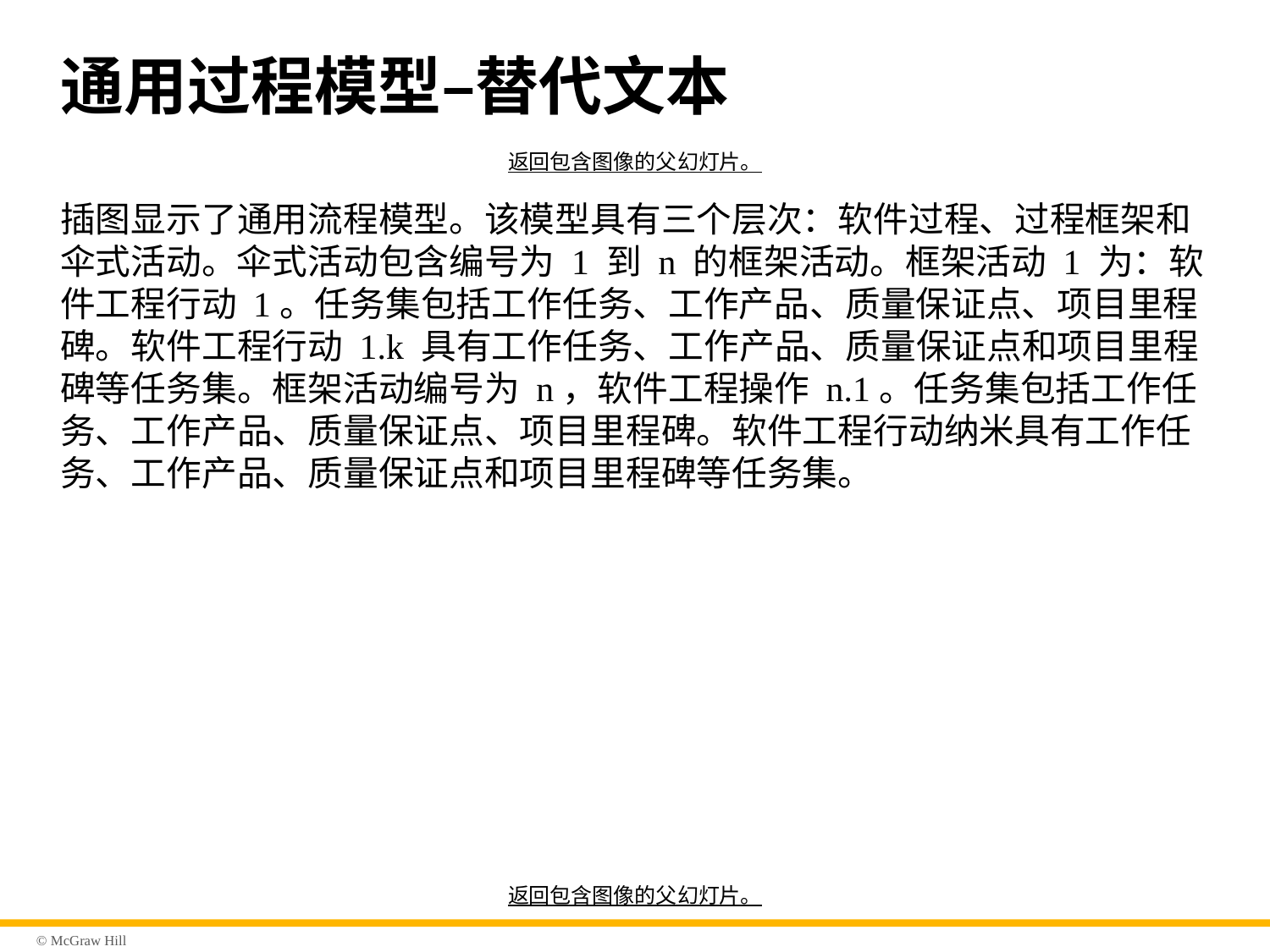

# 通用过程模型–替代文本
返回包含图像的父幻灯片。
插图显示了通用流程模型。该模型具有三个层次：软件过程、过程框架和伞式活动。伞式活动包含编号为 1 到 n 的框架活动。框架活动 1 为：软件工程行动 1。任务集包括工作任务、工作产品、质量保证点、项目里程碑。软件工程行动 1.k 具有工作任务、工作产品、质量保证点和项目里程碑等任务集。框架活动编号为 n，软件工程操作 n.1。任务集包括工作任务、工作产品、质量保证点、项目里程碑。软件工程行动纳米具有工作任务、工作产品、质量保证点和项目里程碑等任务集。
返回包含图像的父幻灯片。
15